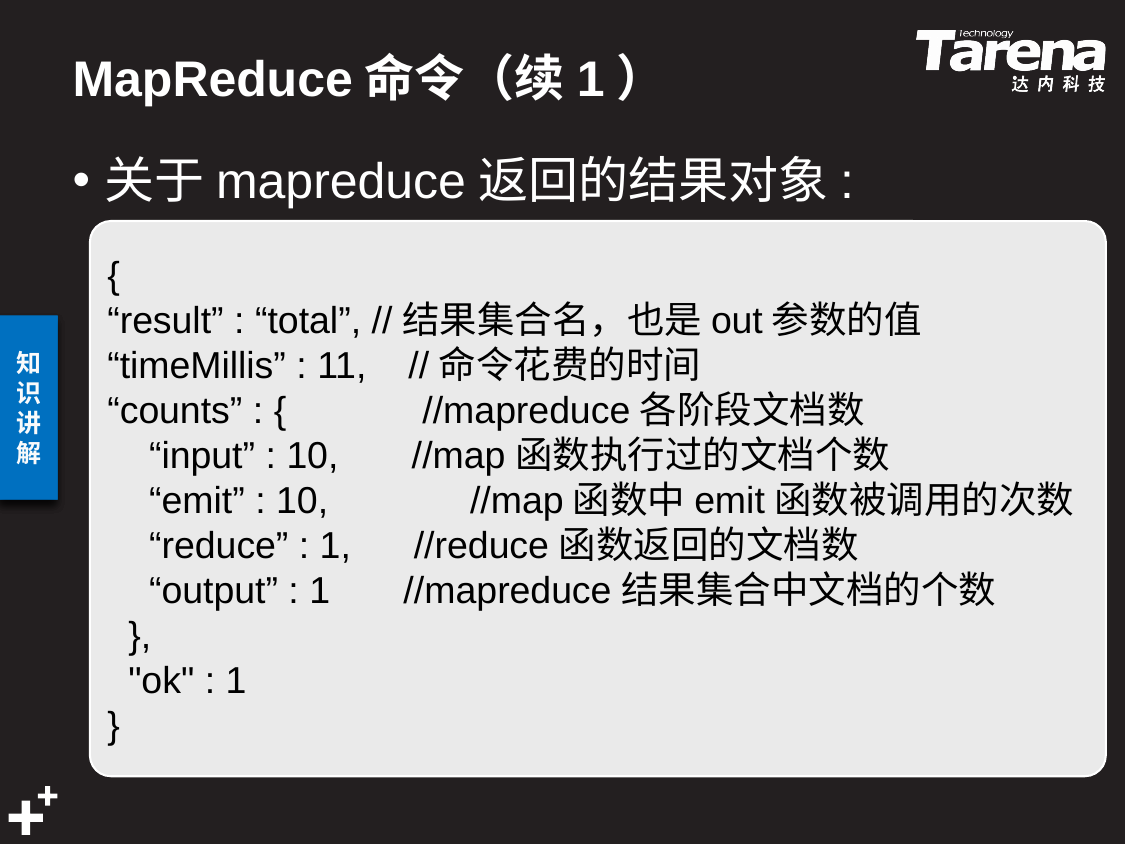

# MapReduce命令（续1）
关于mapreduce返回的结果对象:

{
“result” : “total”, //结果集合名，也是out参数的值
“timeMillis” : 11,    //命令花费的时间
“counts” : {             //mapreduce各阶段文档数
    “input” : 10,       //map函数执行过的文档个数
    “emit” : 10, 	      //map函数中emit函数被调用的次数
    “reduce” : 1,      //reduce函数返回的文档数
    “output” : 1       //mapreduce结果集合中文档的个数
  },
  "ok" : 1
}